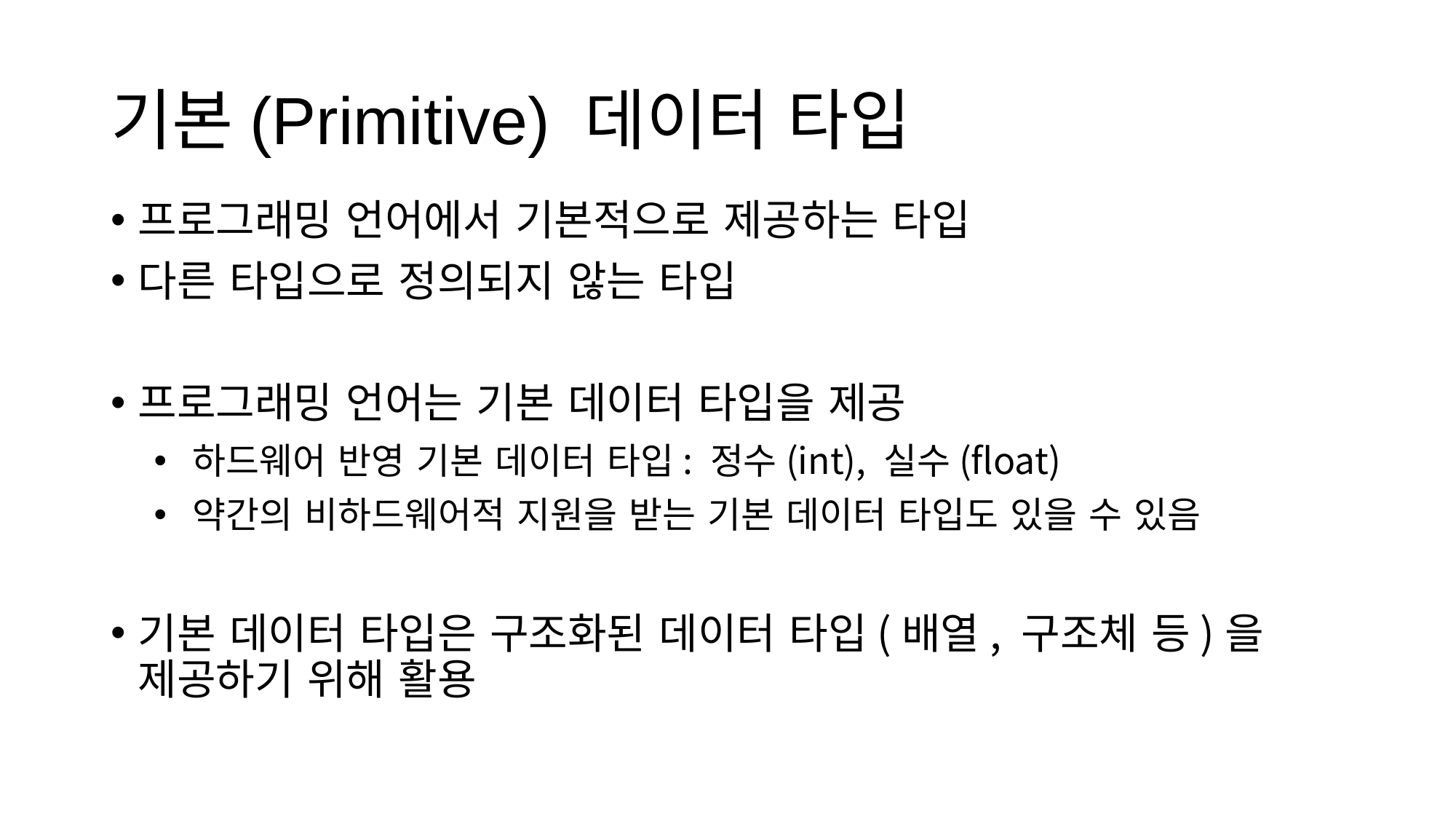

# 기본(Primitive) 데이터 타입
프로그래밍 언어에서 기본적으로 제공하는 타입
다른 타입으로 정의되지 않는 타입

프로그래밍 언어는 기본 데이터 타입을 제공
하드웨어 반영 기본 데이터 타입: 정수(int), 실수(float)
약간의 비하드웨어적 지원을 받는 기본 데이터 타입도 있을 수 있음

기본 데이터 타입은 구조화된 데이터 타입(배열, 구조체 등)을 제공하기 위해 활용